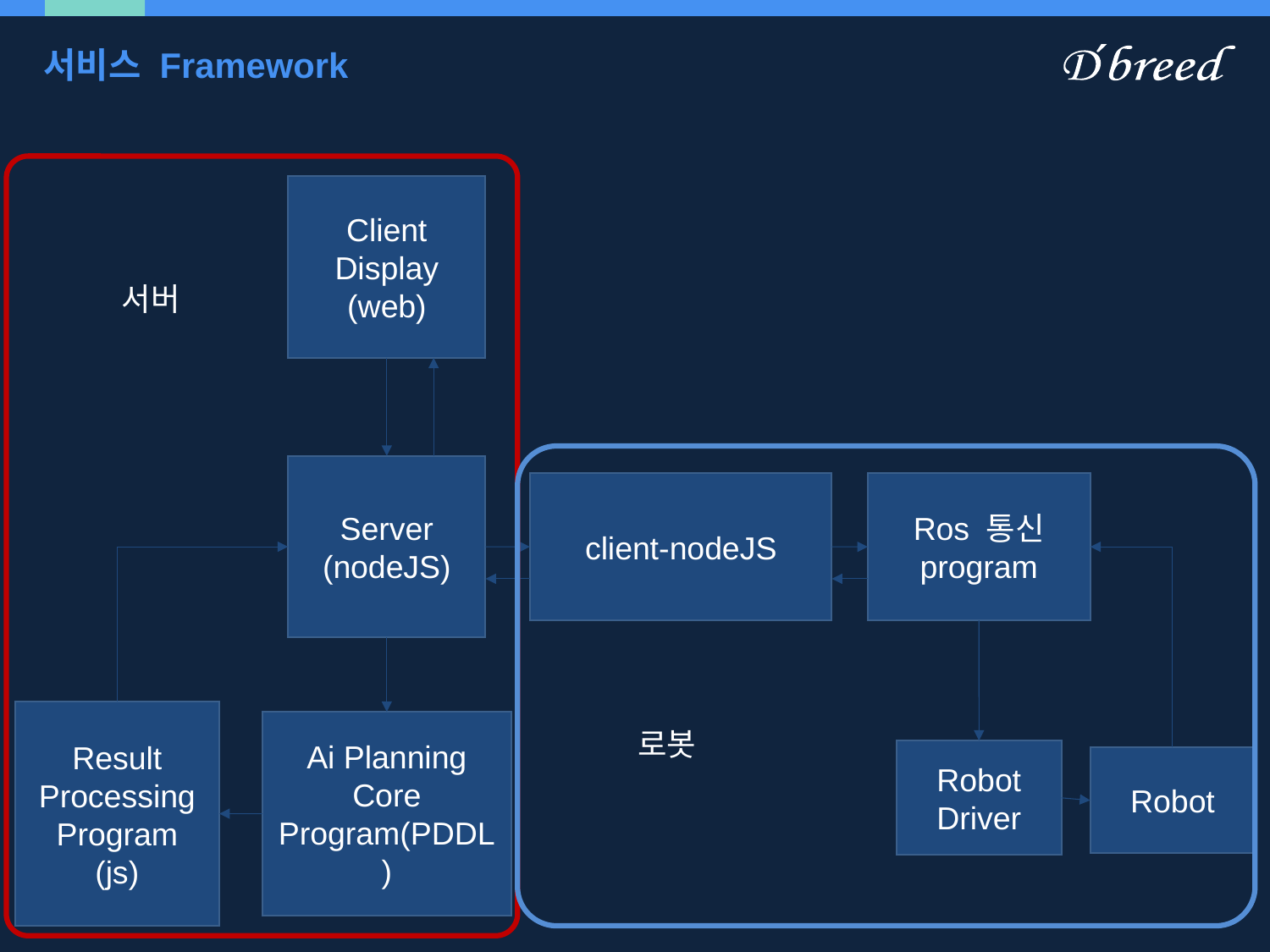

# 서비스 Framework
          서버

Client Display
(web)
Server
(nodeJS)
client-nodeJS
Ros 통신 program
Result Processing Program
(js)
Ai Planning Core Program(PDDL)
Robot Driver
Robot

          로봇